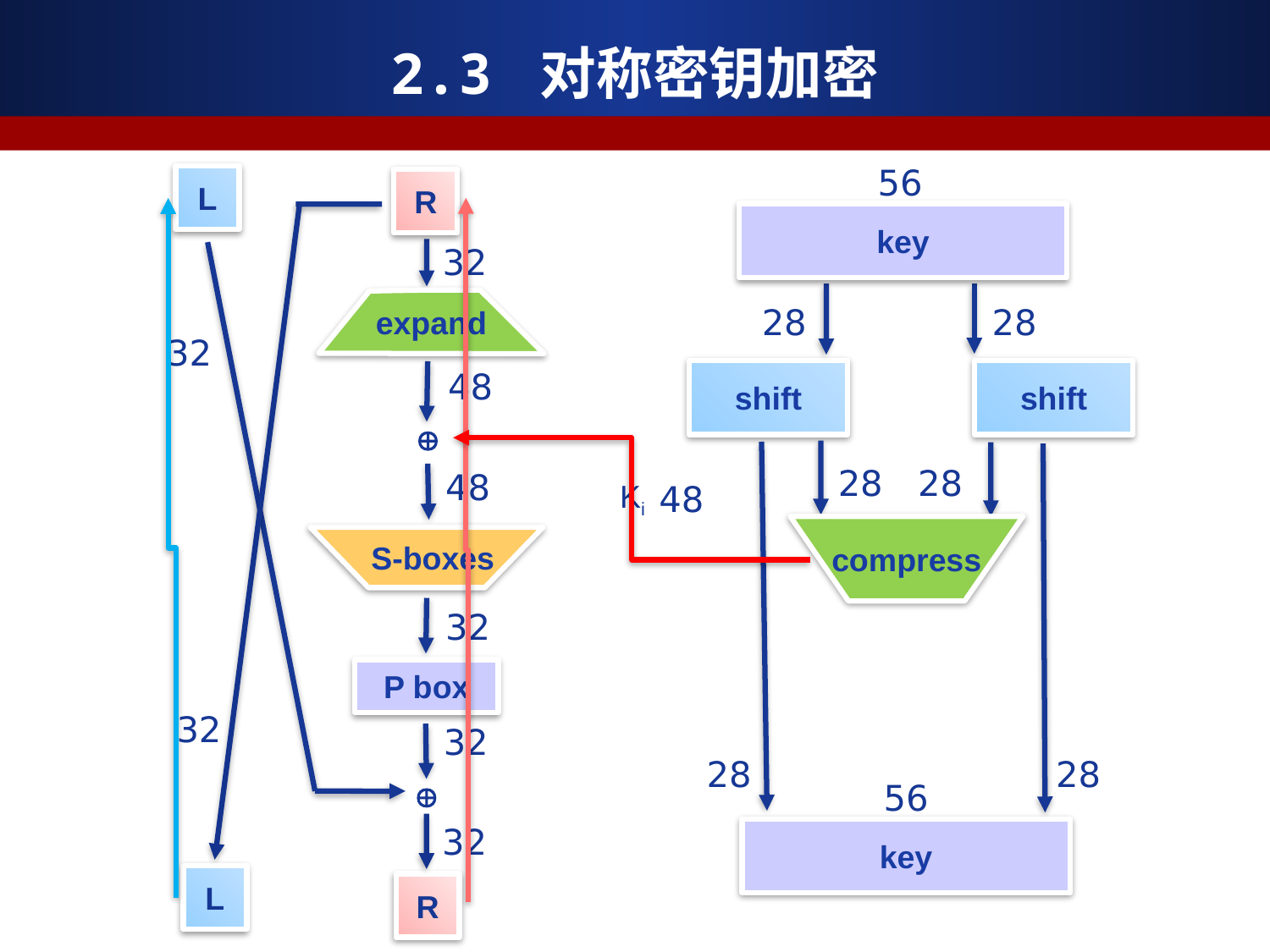

2.3 对称密钥加密
56
L
R
key

32

expand
28
28
32
48
shift
shift

⊕

28
28
48

Ki
48
compress
S-boxes

32
P box
32
32

28
28
⊕
56

32
key
L
R
37